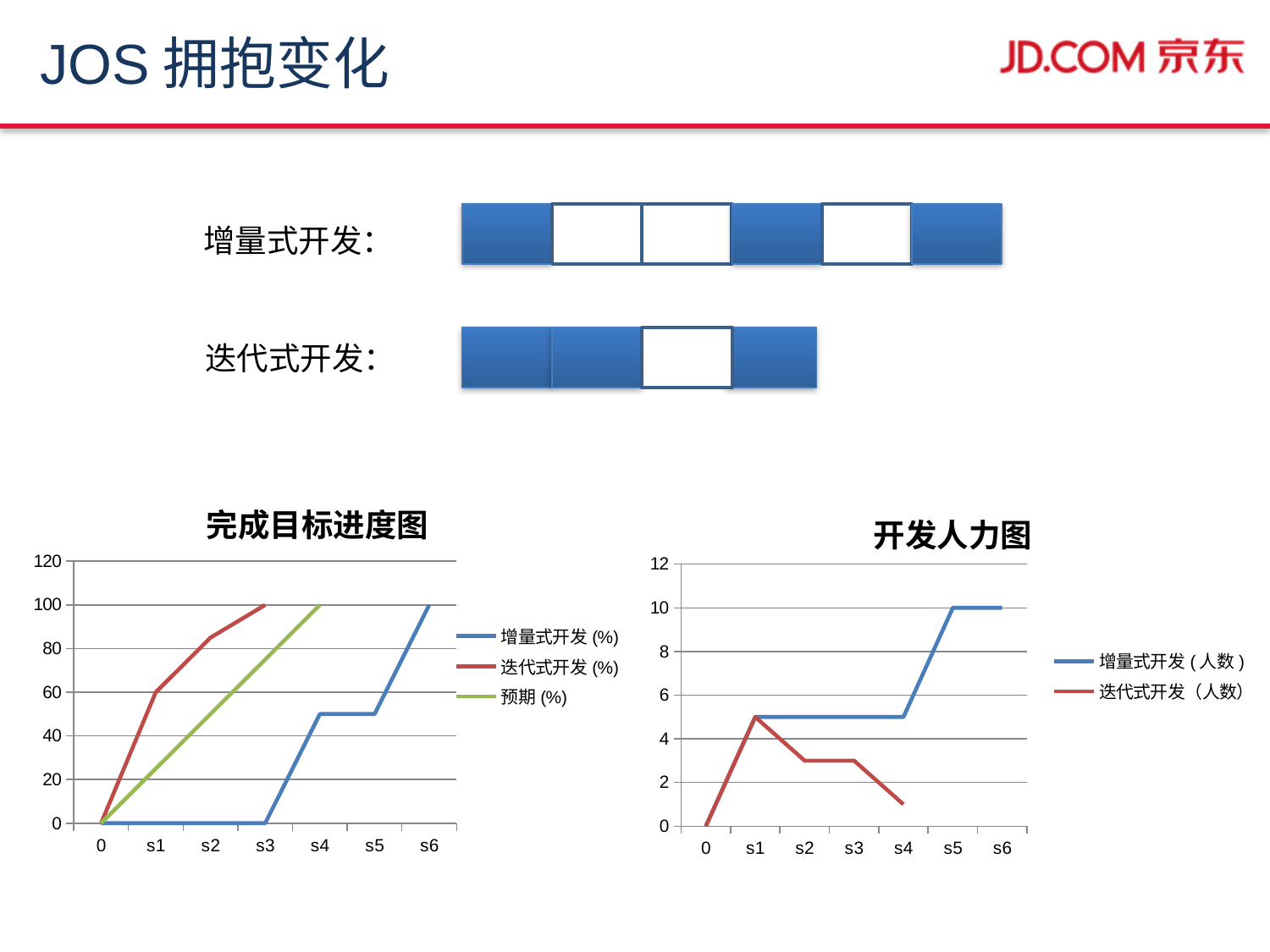

# JOS拥抱变化
i
增量式开发：

迭代式开发：

[unsupported chart]

[unsupported chart]